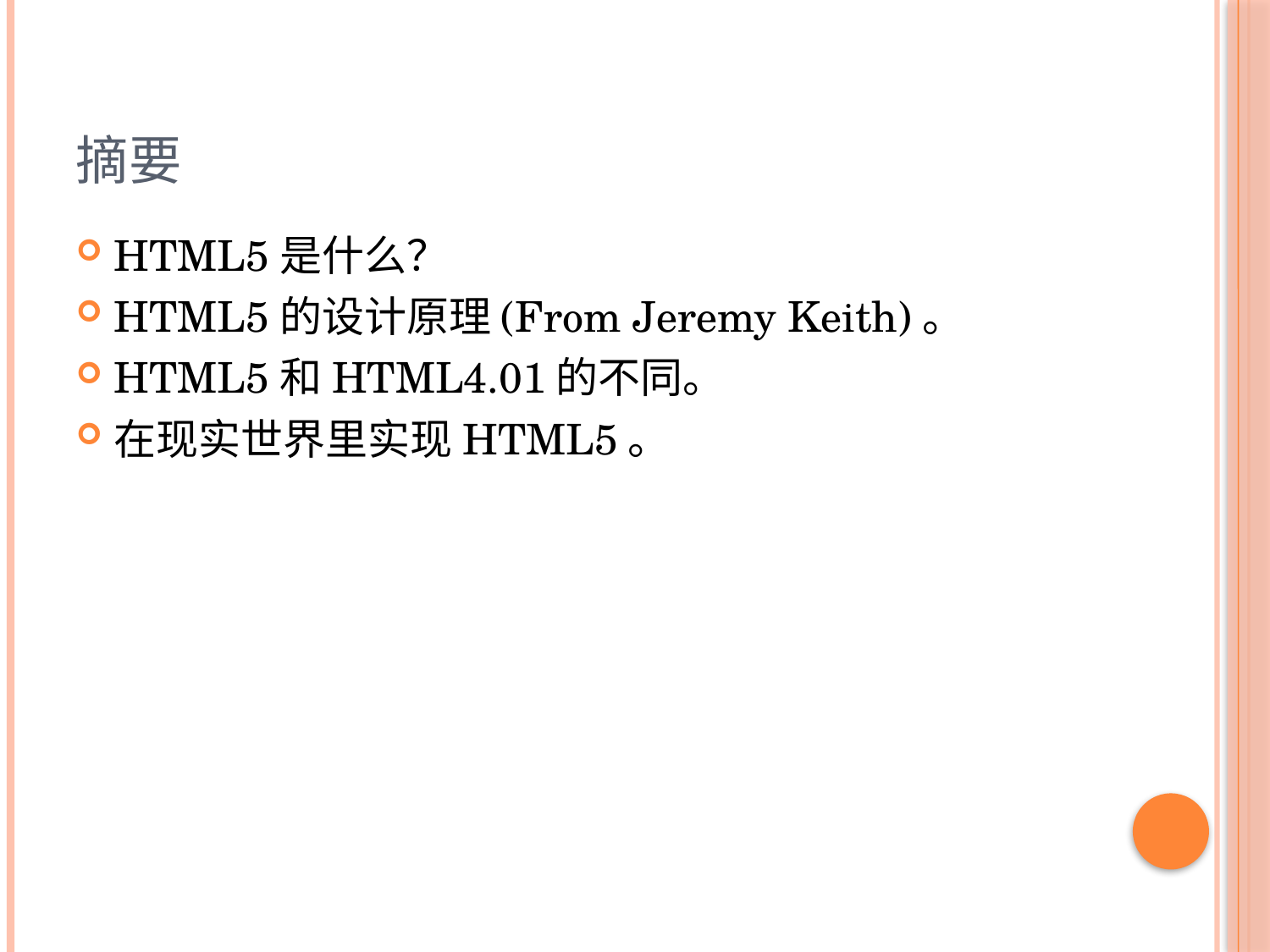

# 摘要
HTML5是什么？
HTML5的设计原理(From Jeremy Keith)。
HTML5和HTML4.01的不同。
在现实世界里实现HTML5。